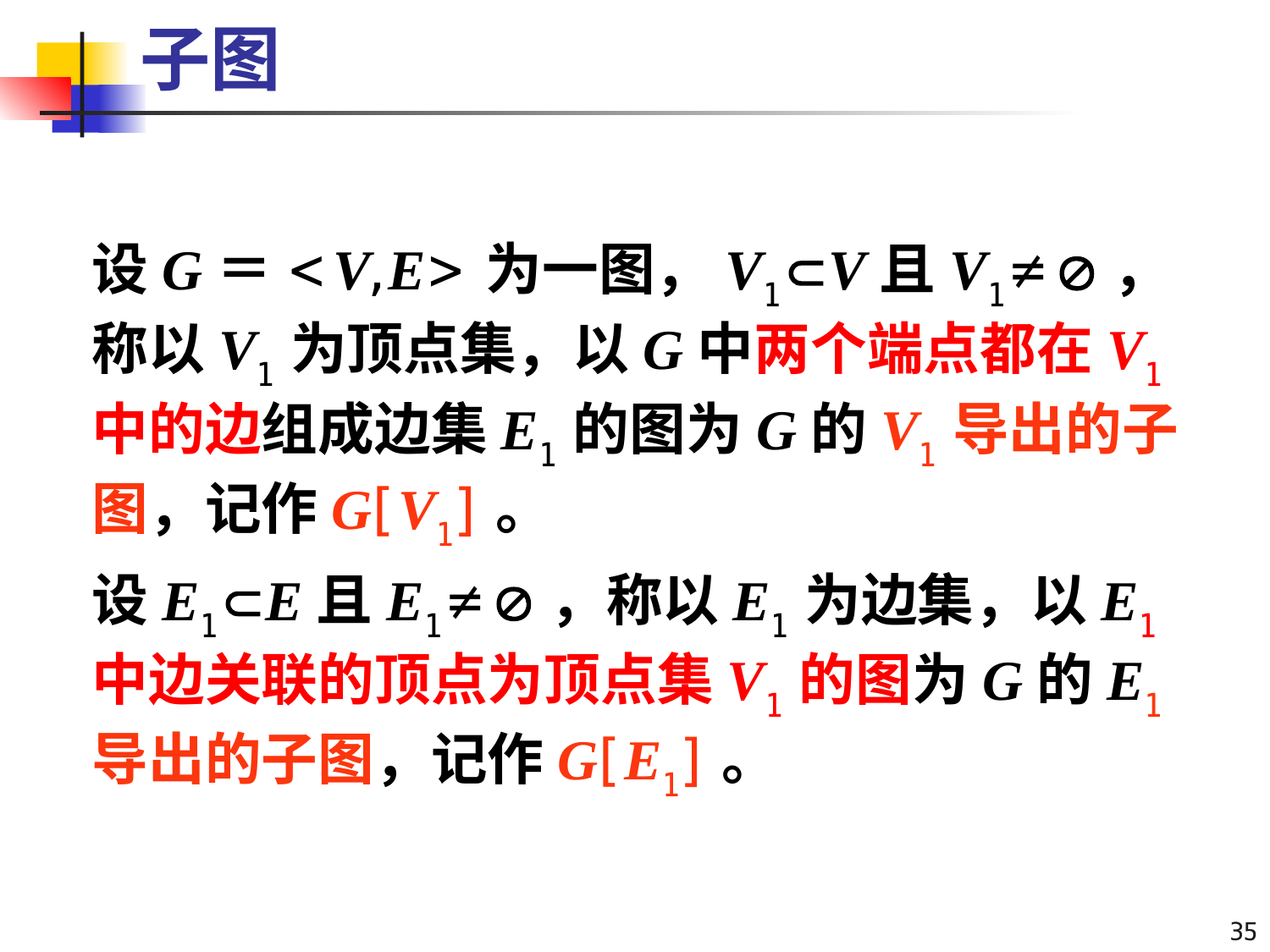

# 子图

	设G＝<V,E>为一图，V1⊂V且V1≠∅，称以V1为顶点集，以G中两个端点都在V1中的边组成边集E1的图为G的V1导出的子图，记作G[V1]。
	设E1⊂E且E1≠∅，称以E1为边集，以E1中边关联的顶点为顶点集V1的图为G的E1导出的子图，记作G[E1]。
35